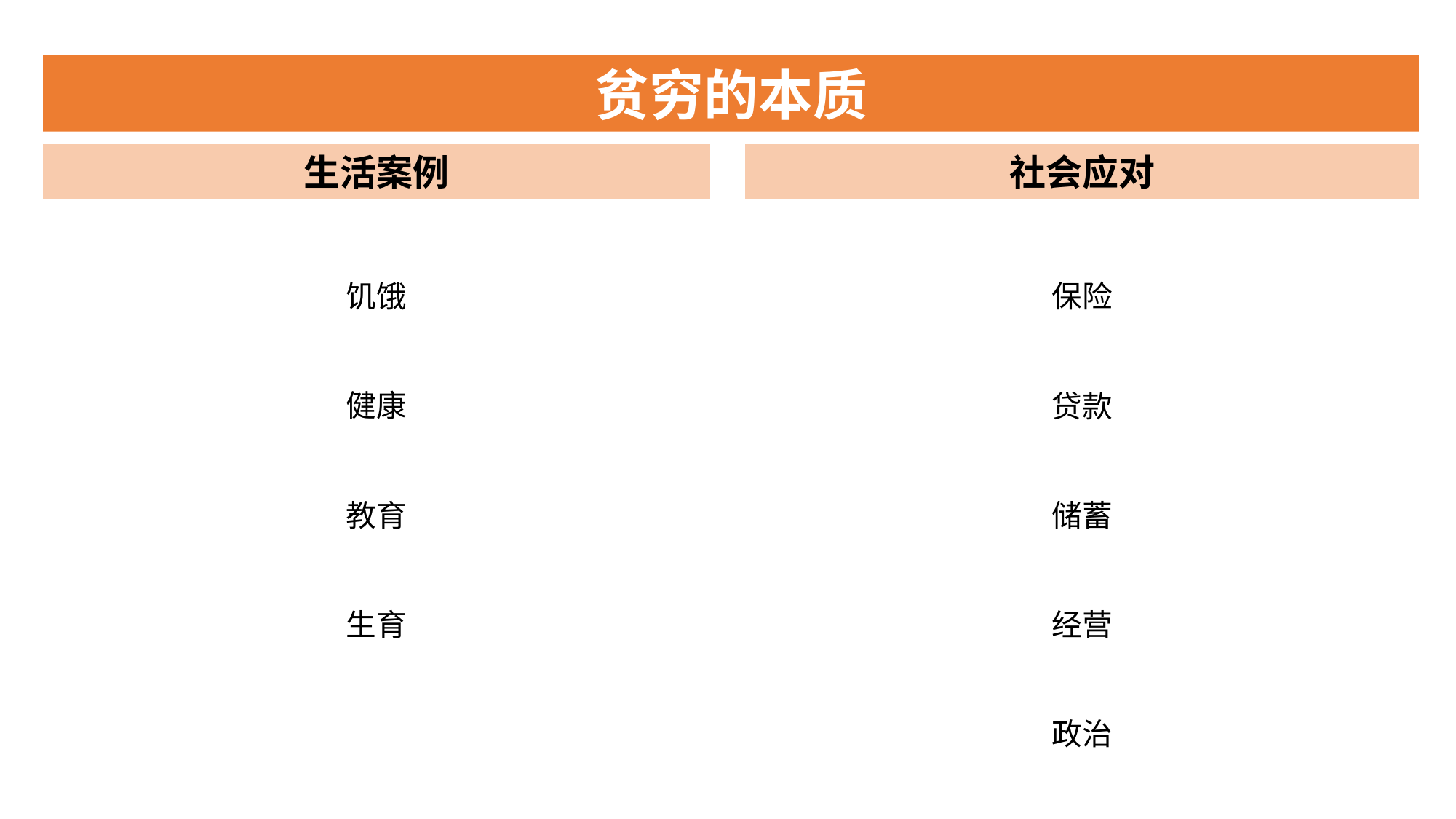

贫穷的本质
生活案例
社会应对
饥饿
健康
教育
生育
保险
贷款
储蓄
经营
政治